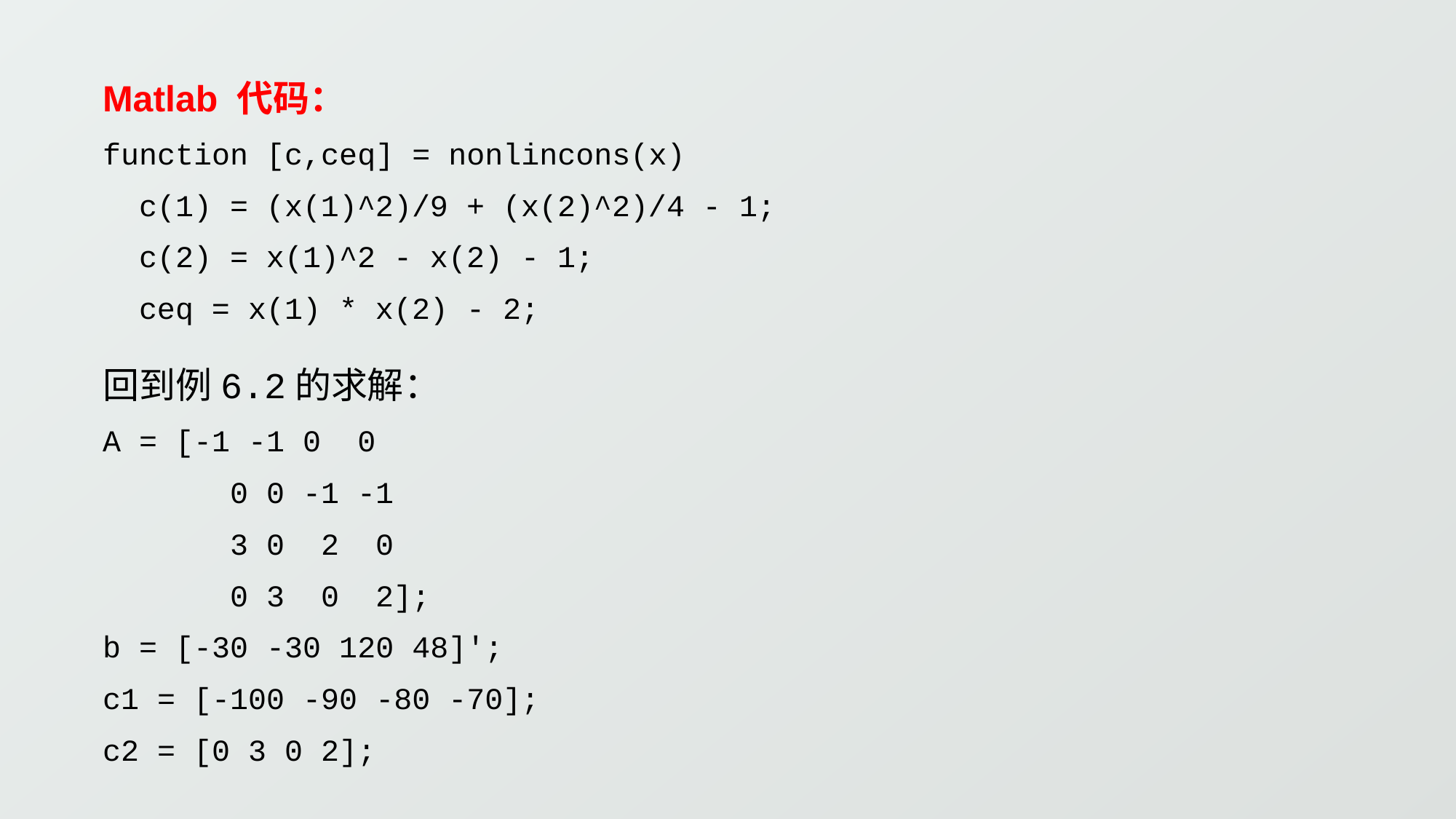

Matlab 代码：
function [c,ceq] = nonlincons(x)
  c(1) = (x(1)^2)/9 + (x(2)^2)/4 - 1;
  c(2) = x(1)^2 - x(2) - 1;
  ceq = x(1) * x(2) - 2;
回到例6.2的求解：
A = [-1 -1 0  0
       0 0 -1 -1
       3 0  2  0
       0 3  0  2];
b = [-30 -30 120 48]';
c1 = [-100 -90 -80 -70];
c2 = [0 3 0 2];